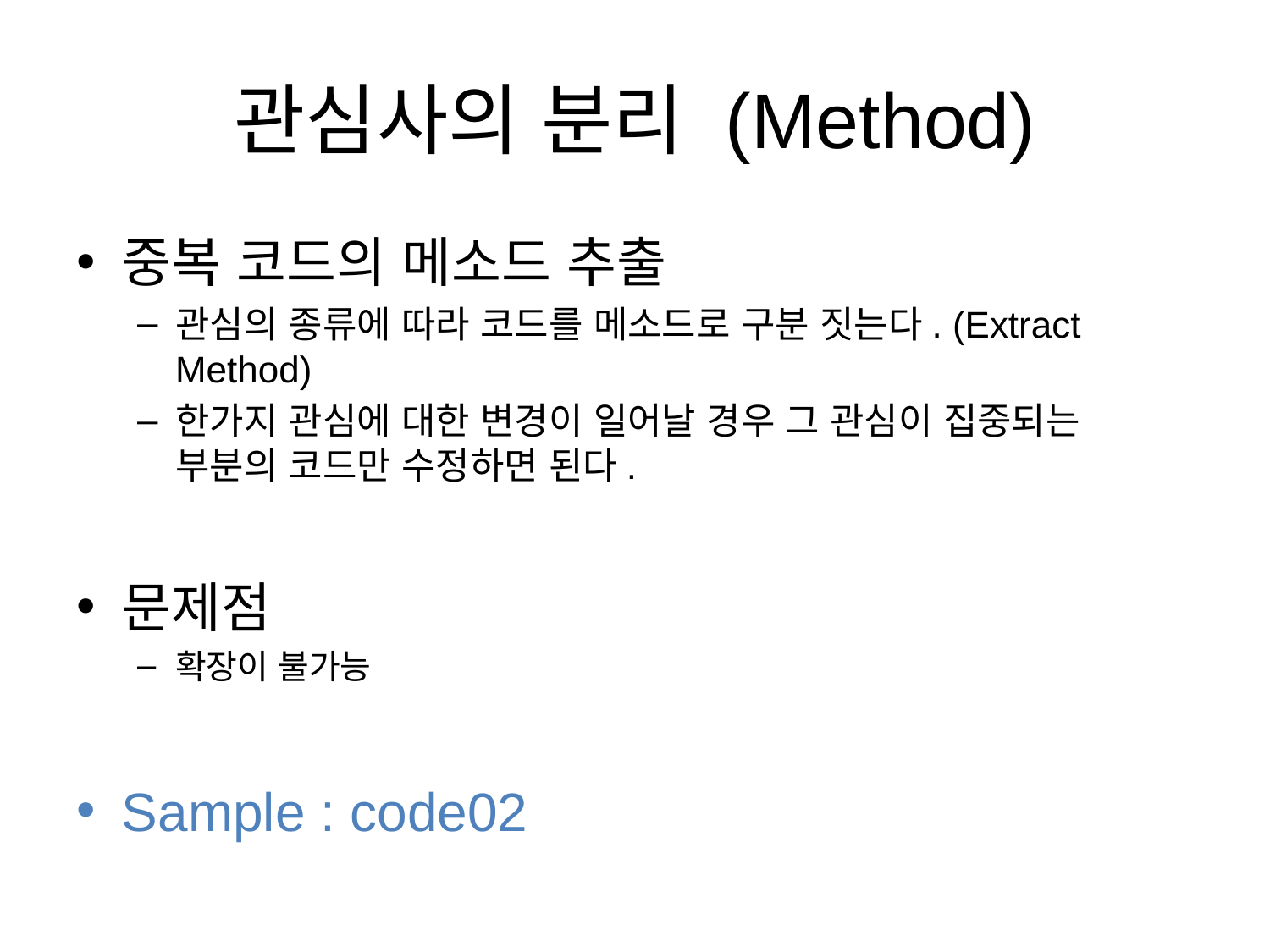

# 관심사의 분리 (Method)
중복 코드의 메소드 추출
관심의 종류에 따라 코드를 메소드로 구분 짓는다. (Extract Method)
한가지 관심에 대한 변경이 일어날 경우 그 관심이 집중되는 부분의 코드만 수정하면 된다.

문제점
확장이 불가능

Sample : code02